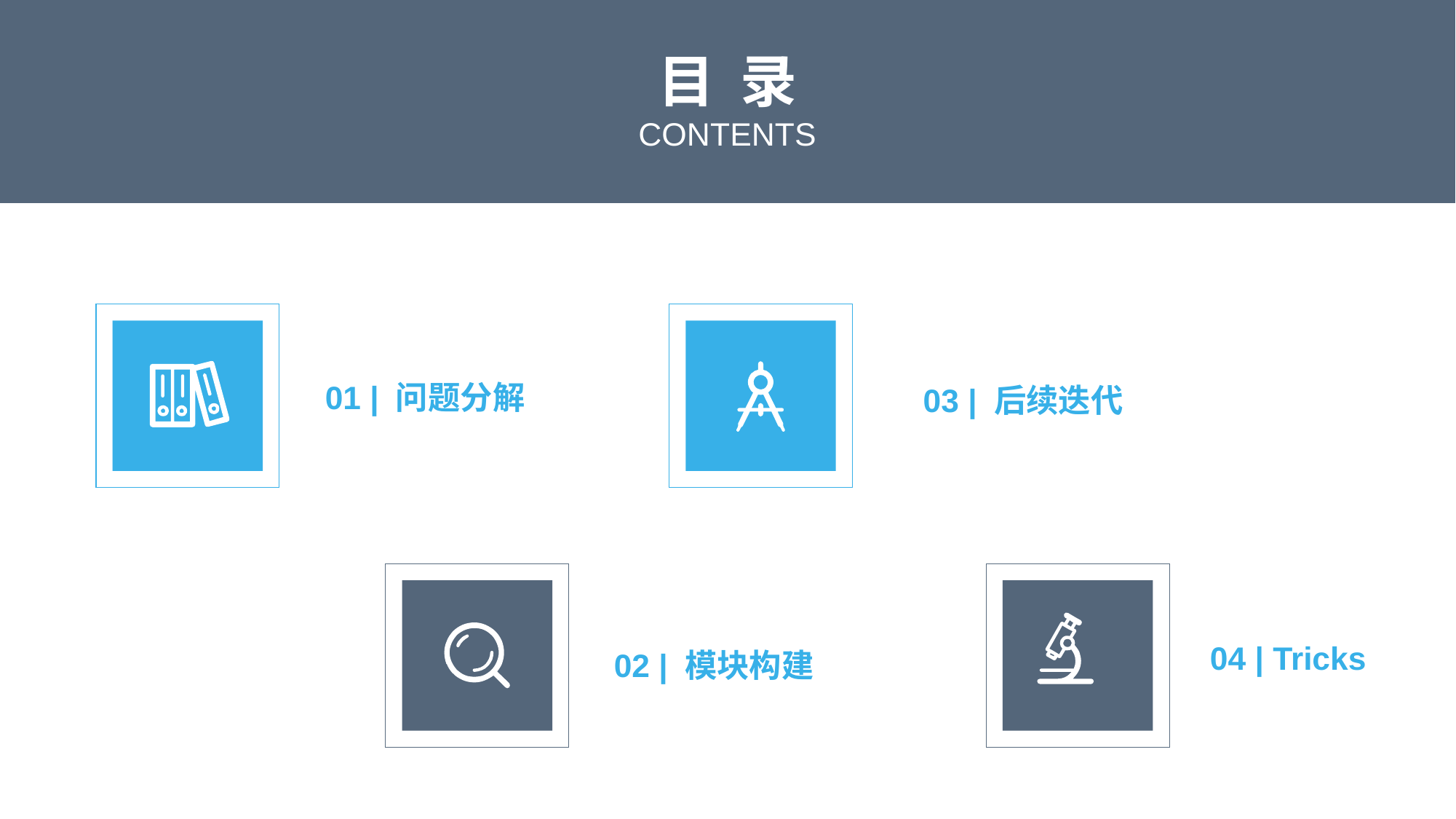

目  录
CONTENTS

01 | 问题分解

03 | 后续迭代

02 | 模块构建
04 | Tricks